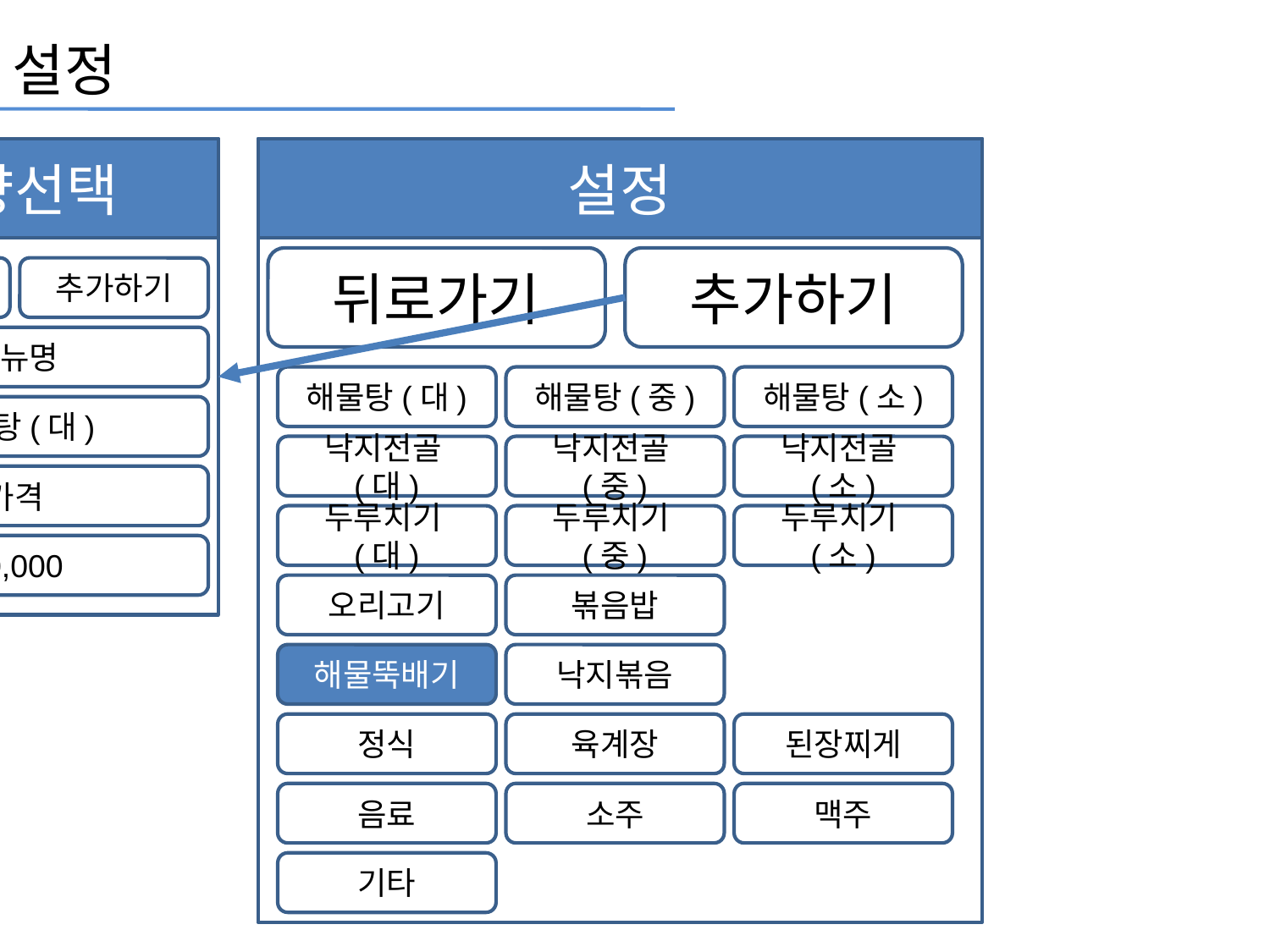

설정

수량선택
설정
뒤로가기
추가하기
뒤로가기
추가하기
메뉴명
해물탕(대)
해물탕(중)
해물탕(소)
해물탕(대)
낙지전골(대)
낙지전골(중)
낙지전골(소)
가격
두루치기(대)
두루치기(중)
두루치기(소)
40,000
오리고기
볶음밥
해물뚝배기
낙지볶음
정식
육계장
된장찌게
음료
소주
맥주
기타